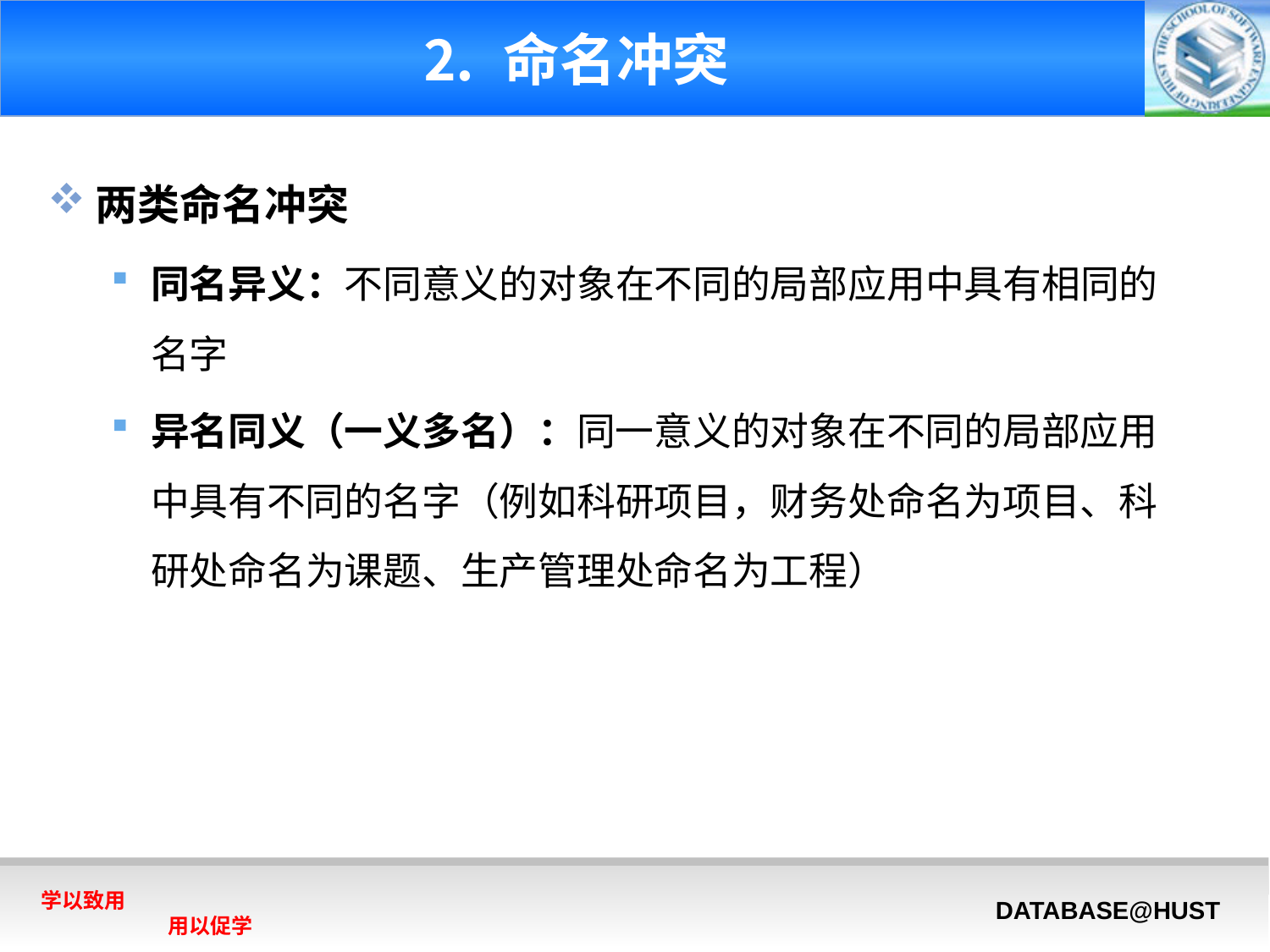

# ⒉ 命名冲突
两类命名冲突
同名异义：不同意义的对象在不同的局部应用中具有相同的名字
异名同义（一义多名）：同一意义的对象在不同的局部应用中具有不同的名字（例如科研项目，财务处命名为项目、科研处命名为课题、生产管理处命名为工程）